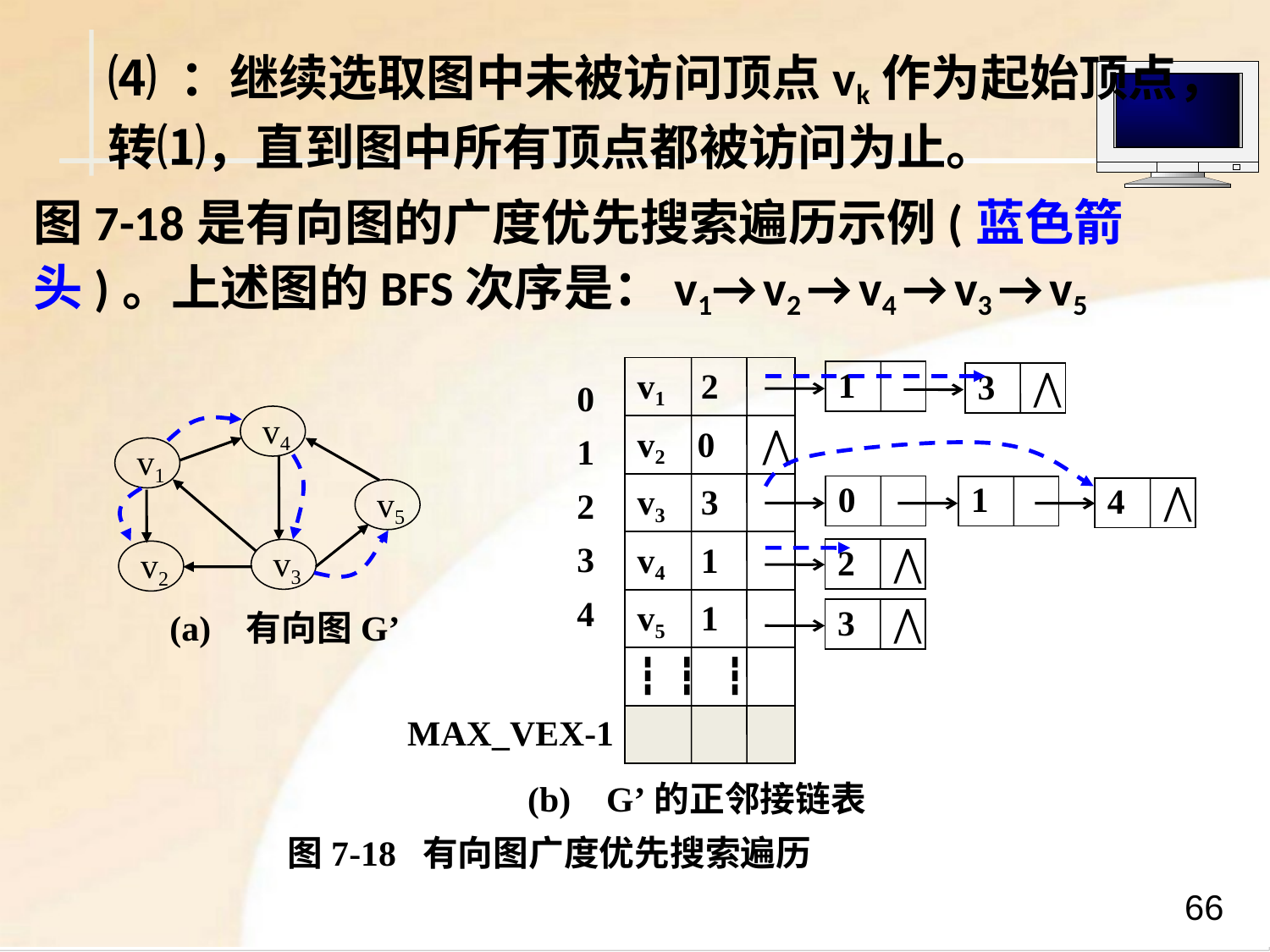

⑷ ：继续选取图中未被访问顶点vk作为起始顶点，转⑴，直到图中所有顶点都被访问为止。
图7-18是有向图的广度优先搜索遍历示例(蓝色箭头)。上述图的BFS次序是：v1→ v2 → v4 → v3 → v5
0
1
2
3
4
v1    2

v2    0     ⋀

v3    3

v4    1

v5    1

┇  ┇   ┇

1

3    ⋀

0

1

4    ⋀

2    ⋀

3    ⋀

MAX_VEX-1
(b)    G’的正邻接链表
v4

v1

v5

v3
v2

(a)   有向图G’
图7-18  有向图广度优先搜索遍历